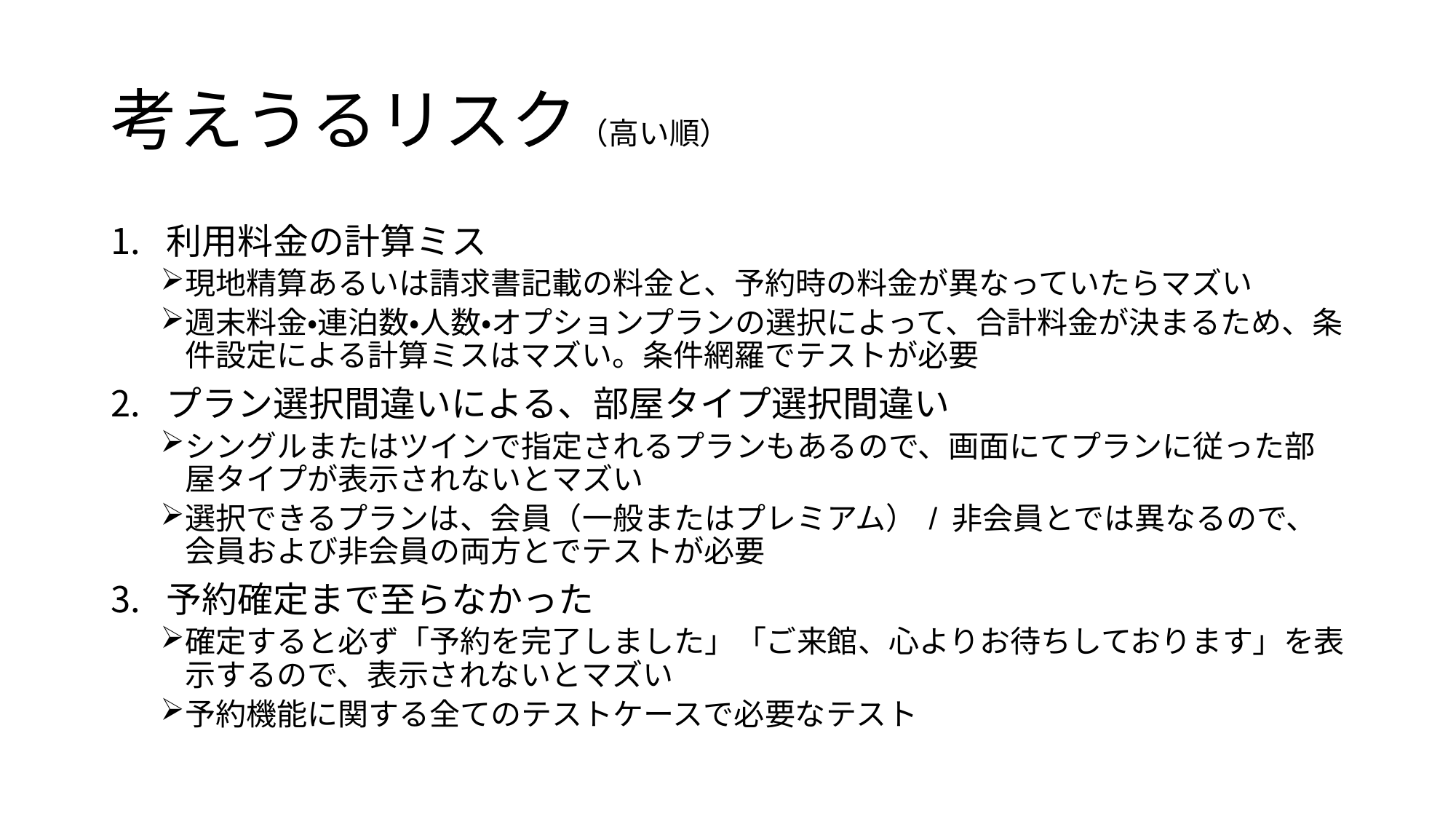

# 考えうるリスク（高い順）
利用料金の計算ミス
現地精算あるいは請求書記載の料金と、予約時の料金が異なっていたらマズい
週末料金・連泊数・人数・オプションプランの選択によって、合計料金が決まるため、条件設定による計算ミスはマズい。条件網羅でテストが必要
プラン選択間違いによる、部屋タイプ選択間違い
シングルまたはツインで指定されるプランもあるので、画面にてプランに従った部屋タイプが表示されないとマズい
選択できるプランは、会員（一般またはプレミアム） / 非会員とでは異なるので、会員および非会員の両方とでテストが必要
予約確定まで至らなかった
確定すると必ず「予約を完了しました」「ご来館、心よりお待ちしております」を表示するので、表示されないとマズい
予約機能に関する全てのテストケースで必要なテスト